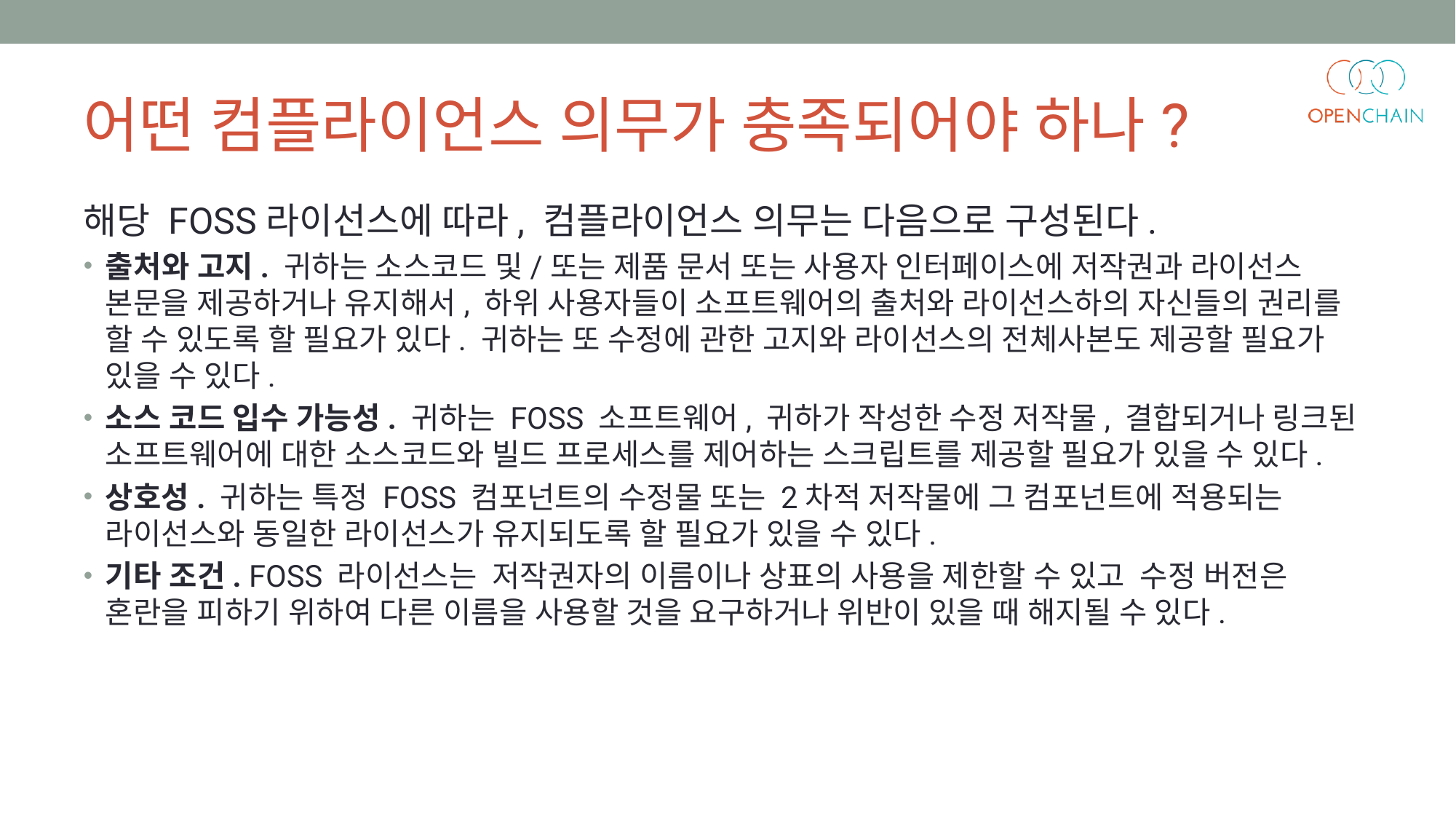

# 어떤 컴플라이언스 의무가 충족되어야 하나?
해당 FOSS라이선스에 따라, 컴플라이언스 의무는 다음으로 구성된다.
출처와 고지. 귀하는 소스코드 및/또는 제품 문서 또는 사용자 인터페이스에 저작권과 라이선스 본문을 제공하거나 유지해서, 하위 사용자들이 소프트웨어의 출처와 라이선스하의 자신들의 권리를 할 수 있도록 할 필요가 있다. 귀하는 또 수정에 관한 고지와 라이선스의 전체사본도 제공할 필요가 있을 수 있다.
소스 코드 입수 가능성. 귀하는 FOSS 소프트웨어, 귀하가 작성한 수정 저작물, 결합되거나 링크된 소프트웨어에 대한 소스코드와 빌드 프로세스를 제어하는 스크립트를 제공할 필요가 있을 수 있다.
상호성. 귀하는 특정 FOSS 컴포넌트의 수정물 또는 2차적 저작물에 그 컴포넌트에 적용되는 라이선스와 동일한 라이선스가 유지되도록 할 필요가 있을 수 있다.
기타 조건. FOSS 라이선스는  저작권자의 이름이나 상표의 사용을 제한할 수 있고  수정 버전은 혼란을 피하기 위하여 다른 이름을 사용할 것을 요구하거나 위반이 있을 때 해지될 수 있다.